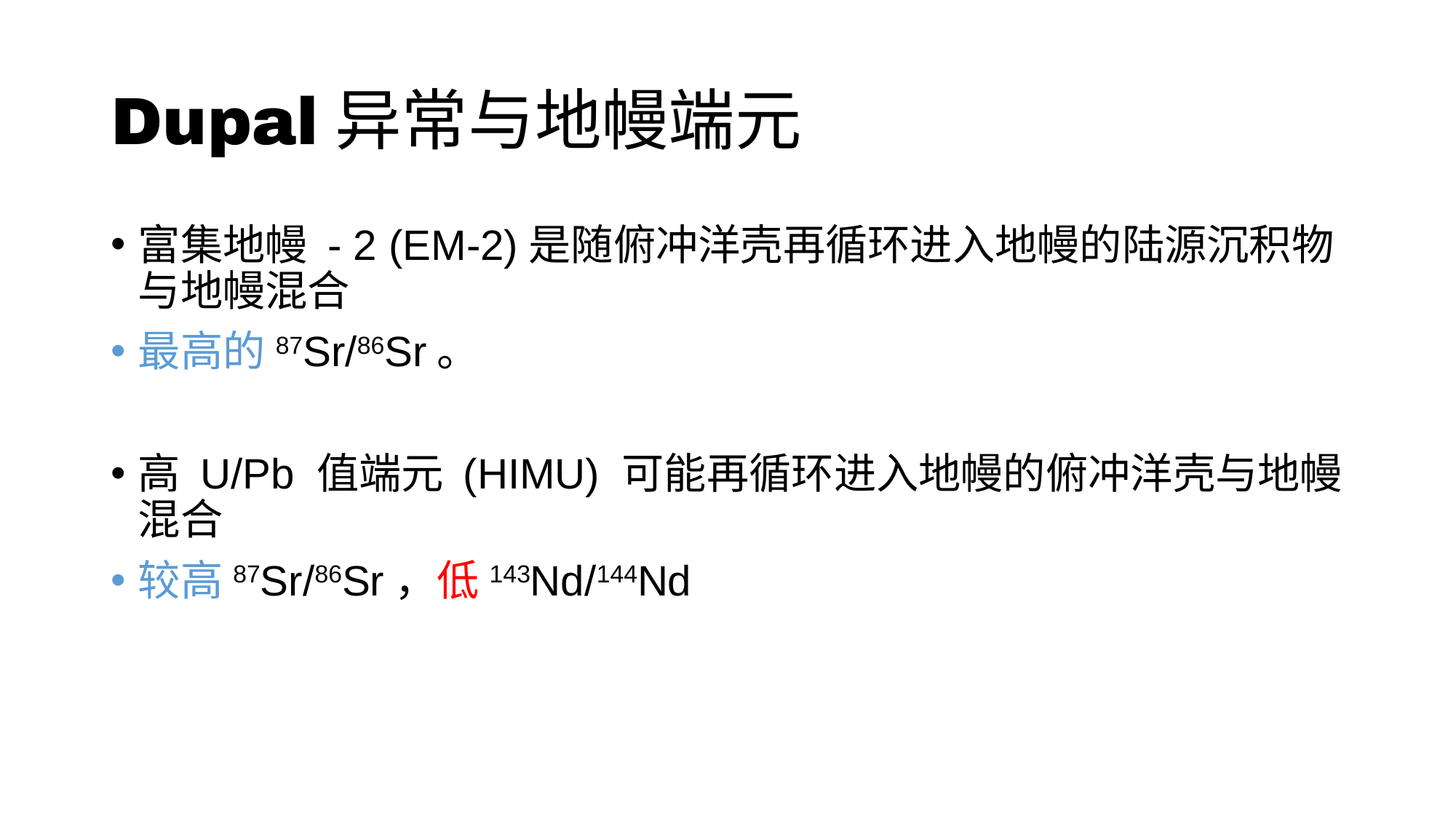

# Dupal异常与地幔端元
富集地幔 - 2 (EM-2)是随俯冲洋壳再循环进入地幔的陆源沉积物与地幔混合
最高的87Sr/86Sr。

高 U/Pb 值端元 (HIMU) 可能再循环进入地幔的俯冲洋壳与地幔混合
较高87Sr/86Sr，低143Nd/144Nd